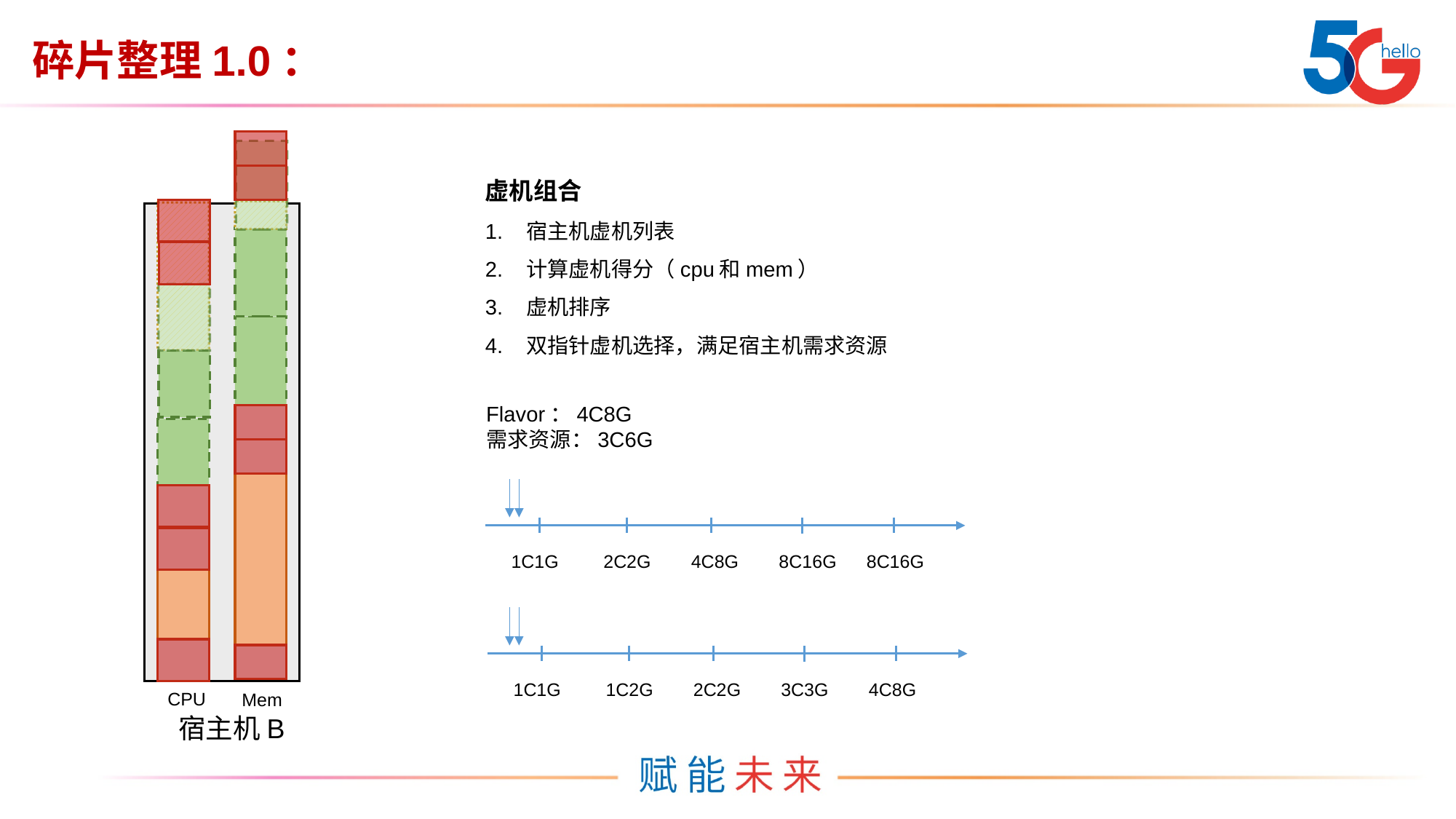

# 碎片整理1.0：

虚机组合
宿主机虚机列表
计算虚机得分（cpu和mem）
虚机排序
双指针虚机选择，满足宿主机需求资源

Flavor：4C8G
需求资源：3C6G

8C16G
1C1G
2C2G
4C8G
8C16G

4C8G
1C1G
1C2G
2C2G
3C3G
CPU
Mem
宿主机B